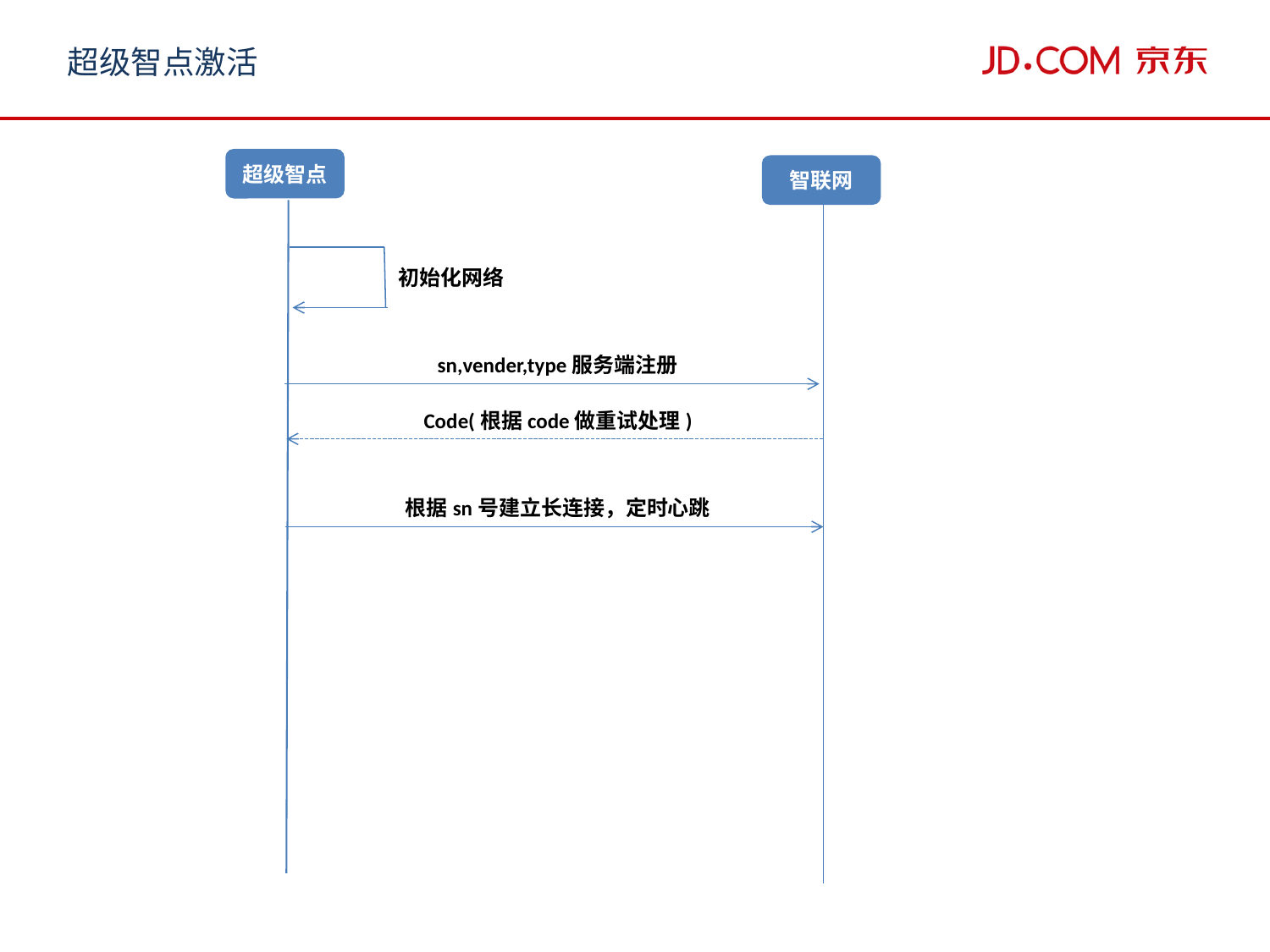

超级智点激活
超级智点
智联网
初始化网络
sn,vender,type服务端注册
Code(根据code做重试处理)
根据sn号建立长连接，定时心跳
14